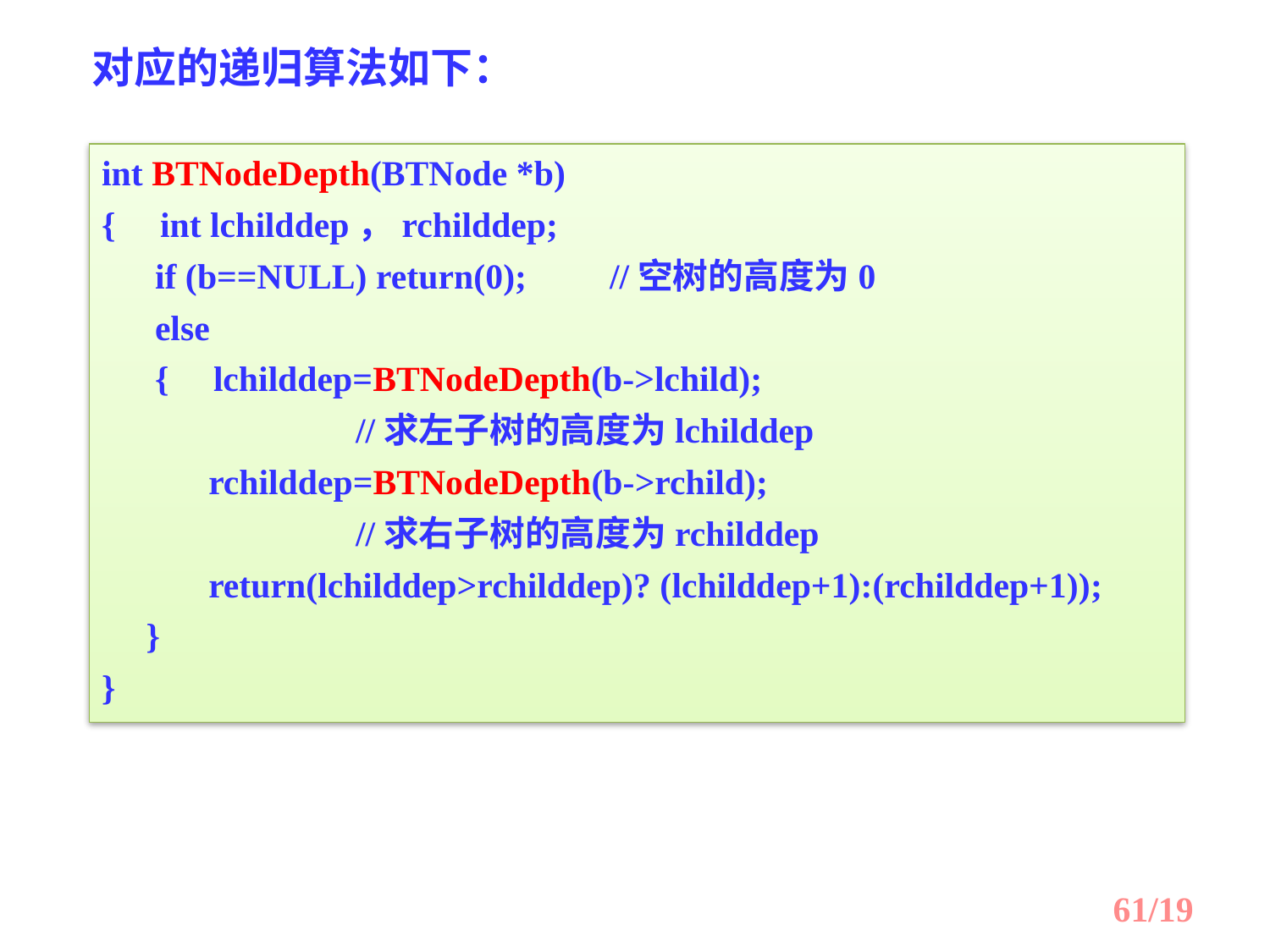

对应的递归算法如下：
int BTNodeDepth(BTNode *b)
{     int lchilddep，rchilddep;
      if (b==NULL) return(0); 	//空树的高度为0
      else
      {     lchilddep=BTNodeDepth(b->lchild);
		//求左子树的高度为lchilddep
            rchilddep=BTNodeDepth(b->rchild);
		//求右子树的高度为rchilddep
            return(lchilddep>rchilddep)? (lchilddep+1):(rchilddep+1));
     }
}
61/19